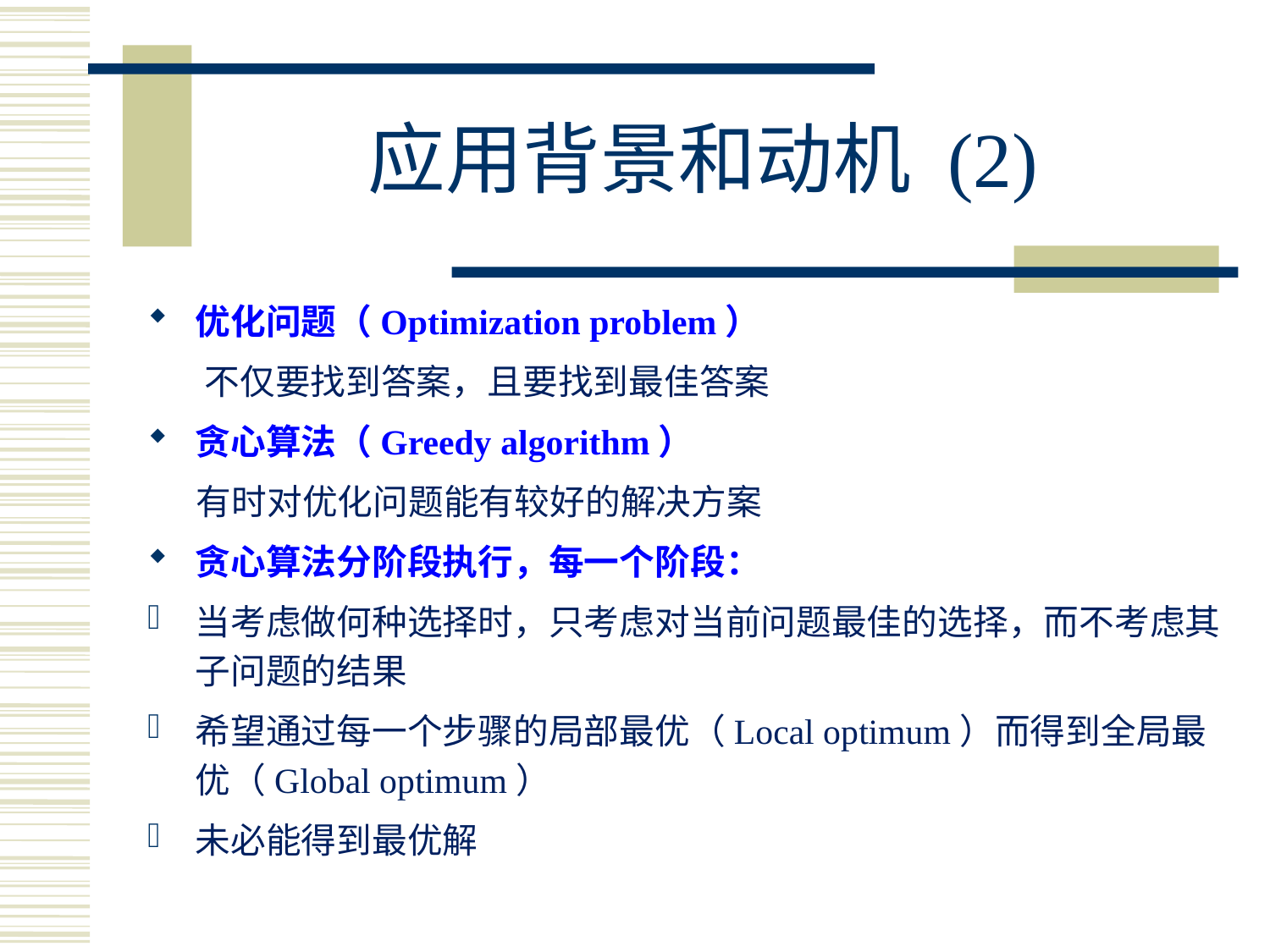

# 应用背景和动机 (2)
优化问题（Optimization problem）
      不仅要找到答案，且要找到最佳答案
贪心算法（Greedy algorithm）
     有时对优化问题能有较好的解决方案
贪心算法分阶段执行，每一个阶段：
当考虑做何种选择时，只考虑对当前问题最佳的选择，而不考虑其子问题的结果
希望通过每一个步骤的局部最优（Local optimum）而得到全局最优（Global optimum）
未必能得到最优解